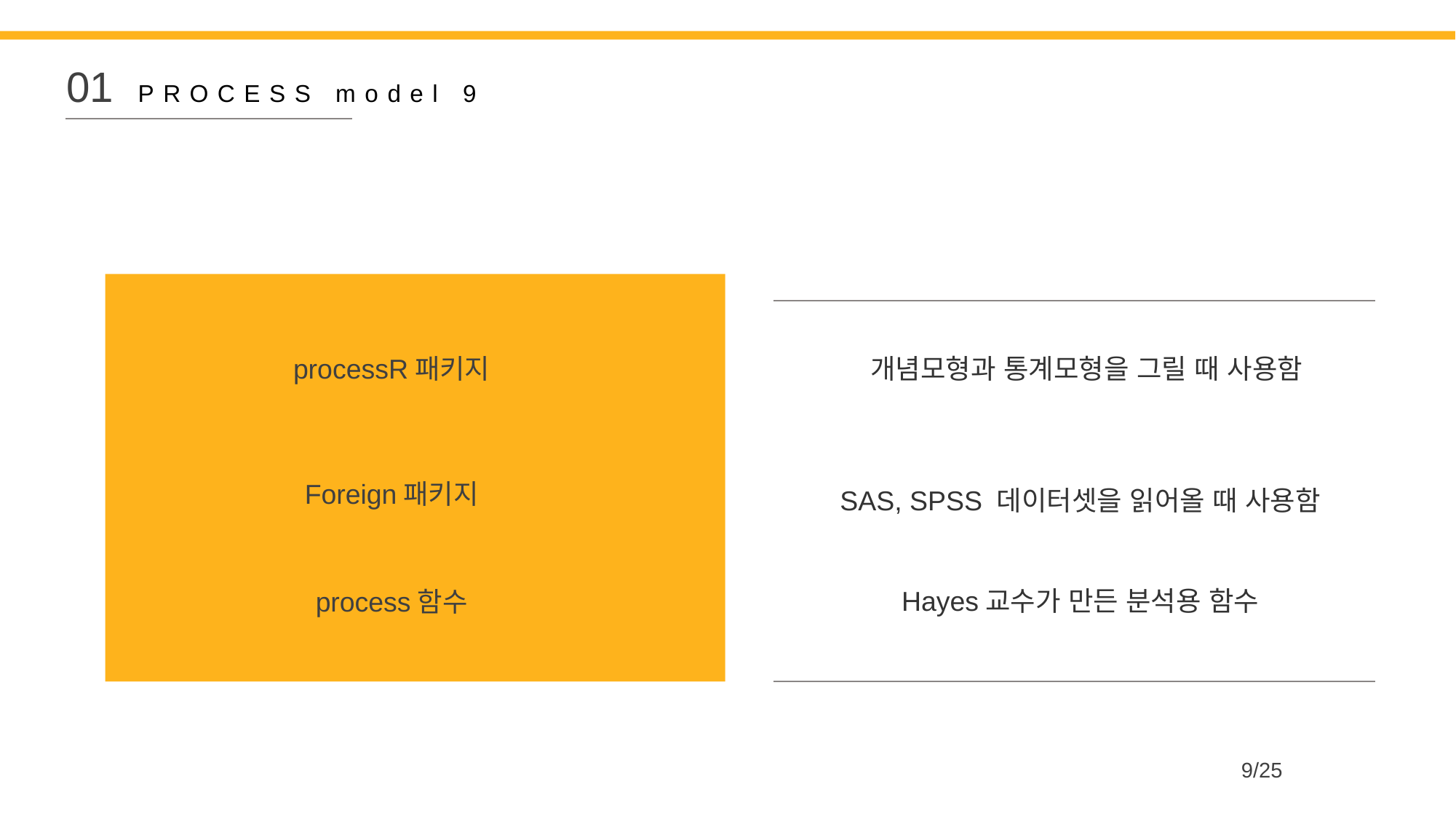

01
PROCESS model 9

processR패키지

  개념모형과 통계모형을 그릴 때 사용함
Foreign패키지

  SAS, SPSS 데이터셋을 읽어올 때 사용함
  Hayes교수가 만든 분석용 함수
process함수
9/25